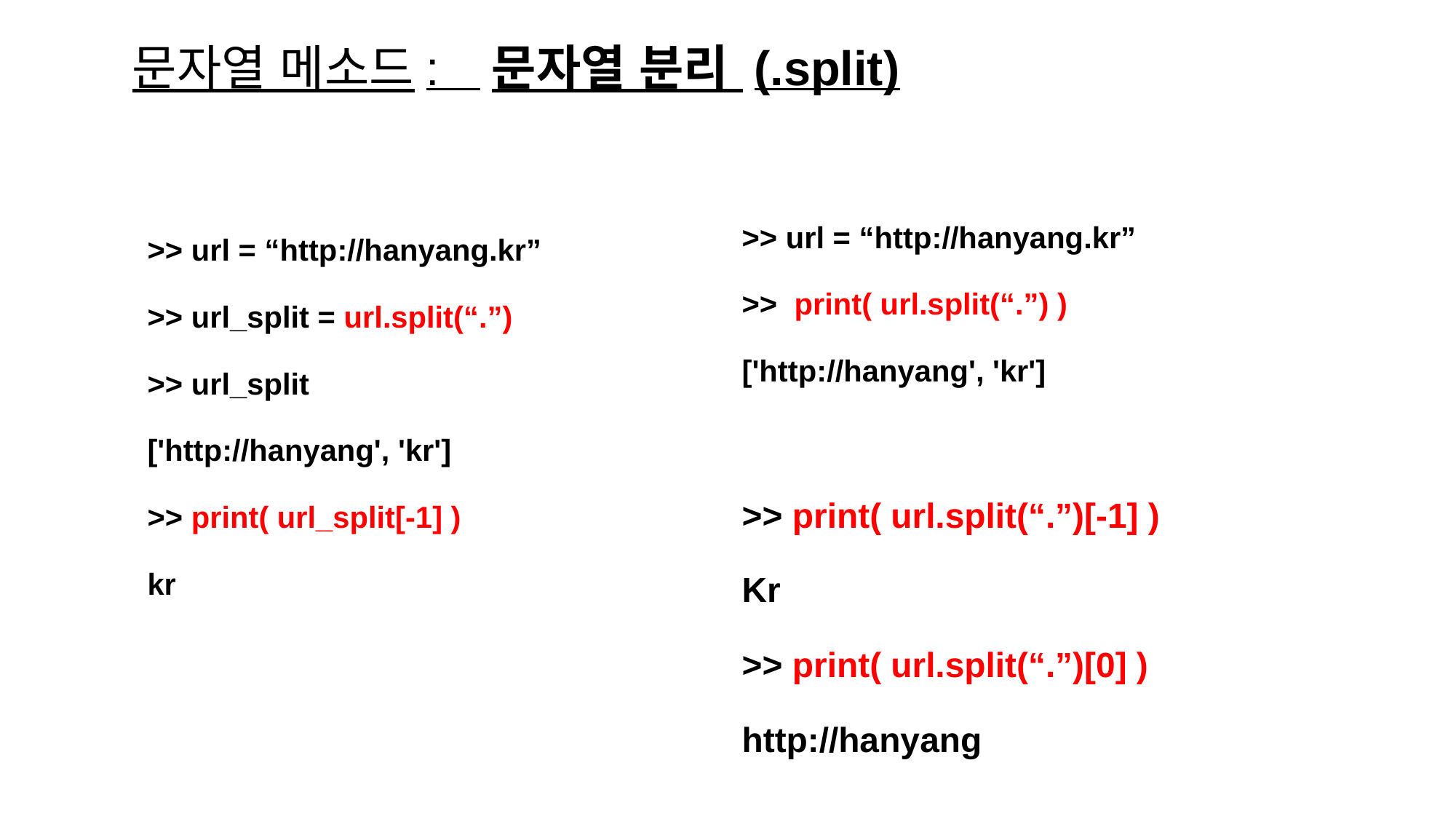

# 문자열 메소드:   문자열 분리 (.split)
>> url = “http://hanyang.kr”
>>  print( url.split(“.”) )
['http://hanyang', 'kr']

>> print( url.split(“.”)[-1] )
Kr
>> print( url.split(“.”)[0] )
http://hanyang
>> url = “http://hanyang.kr”
>> url_split = url.split(“.”)
>> url_split
['http://hanyang', 'kr']
>> print( url_split[-1] )
kr